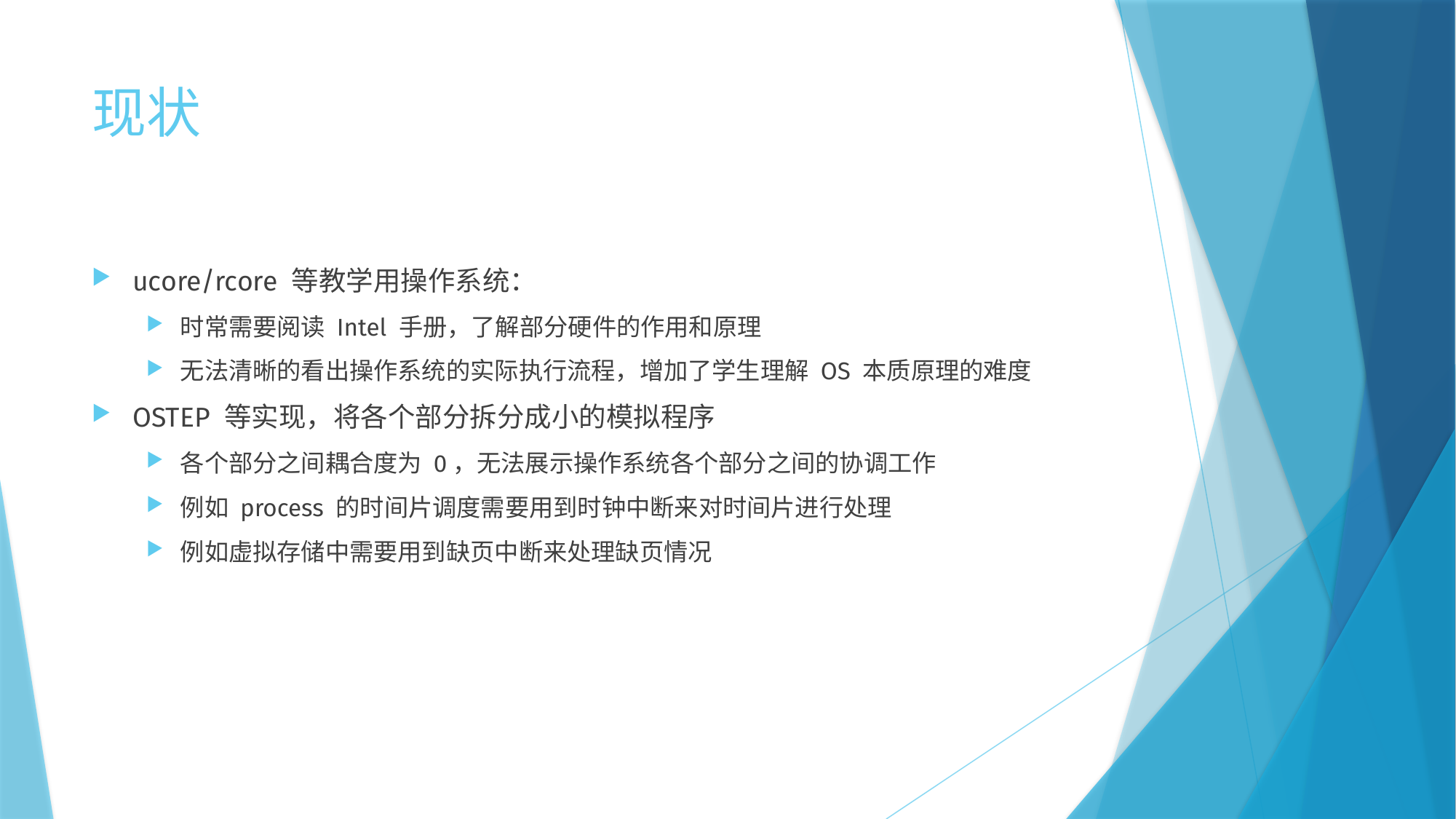

# 现状
ucore/rcore 等教学用操作系统：
时常需要阅读 Intel 手册，了解部分硬件的作用和原理
无法清晰的看出操作系统的实际执行流程，增加了学生理解 OS 本质原理的难度
OSTEP 等实现，将各个部分拆分成小的模拟程序
各个部分之间耦合度为 0，无法展示操作系统各个部分之间的协调工作
例如 process 的时间片调度需要用到时钟中断来对时间片进行处理
例如虚拟存储中需要用到缺页中断来处理缺页情况